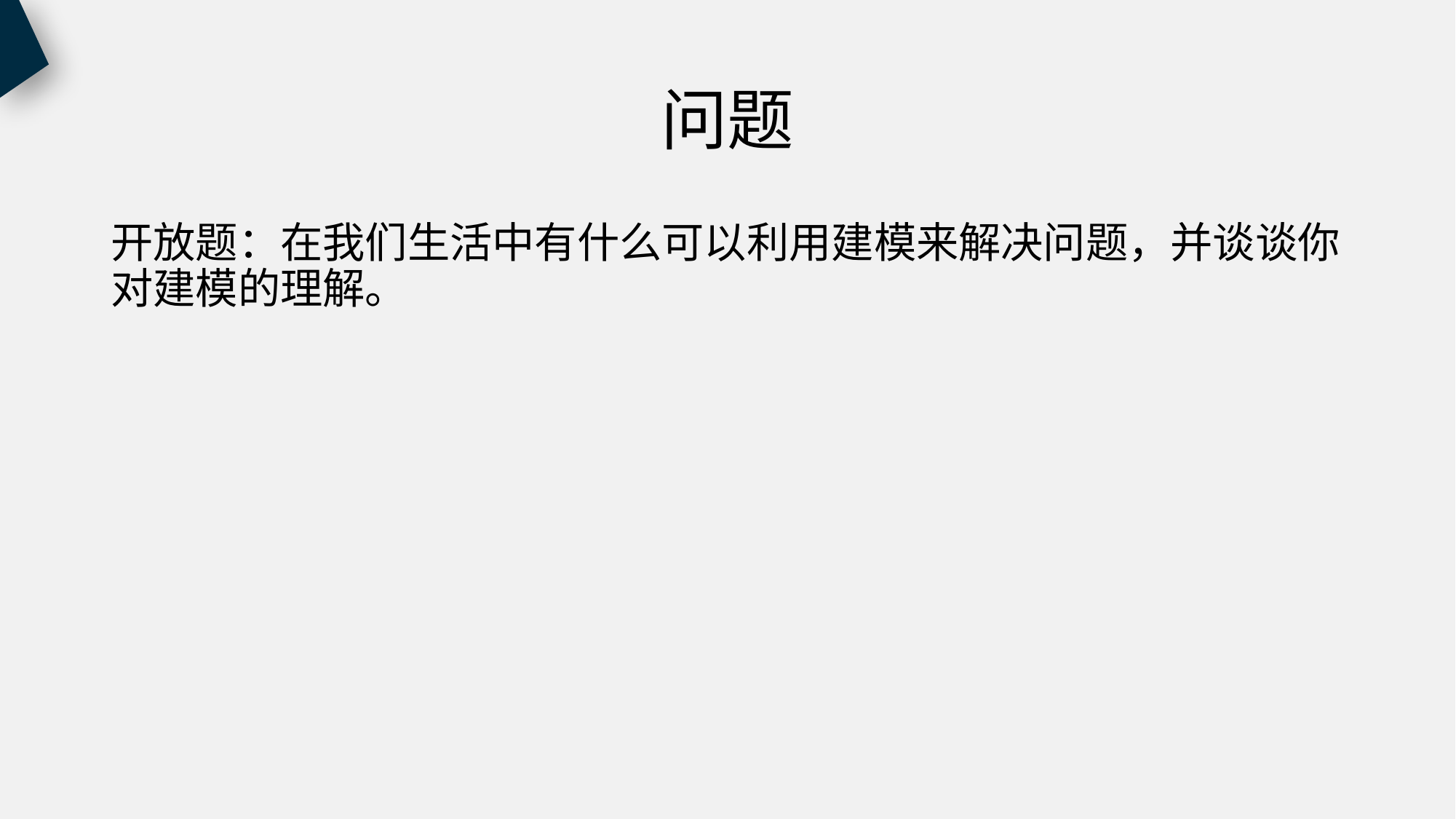

# 问题
开放题：在我们生活中有什么可以利用建模来解决问题，并谈谈你对建模的理解。